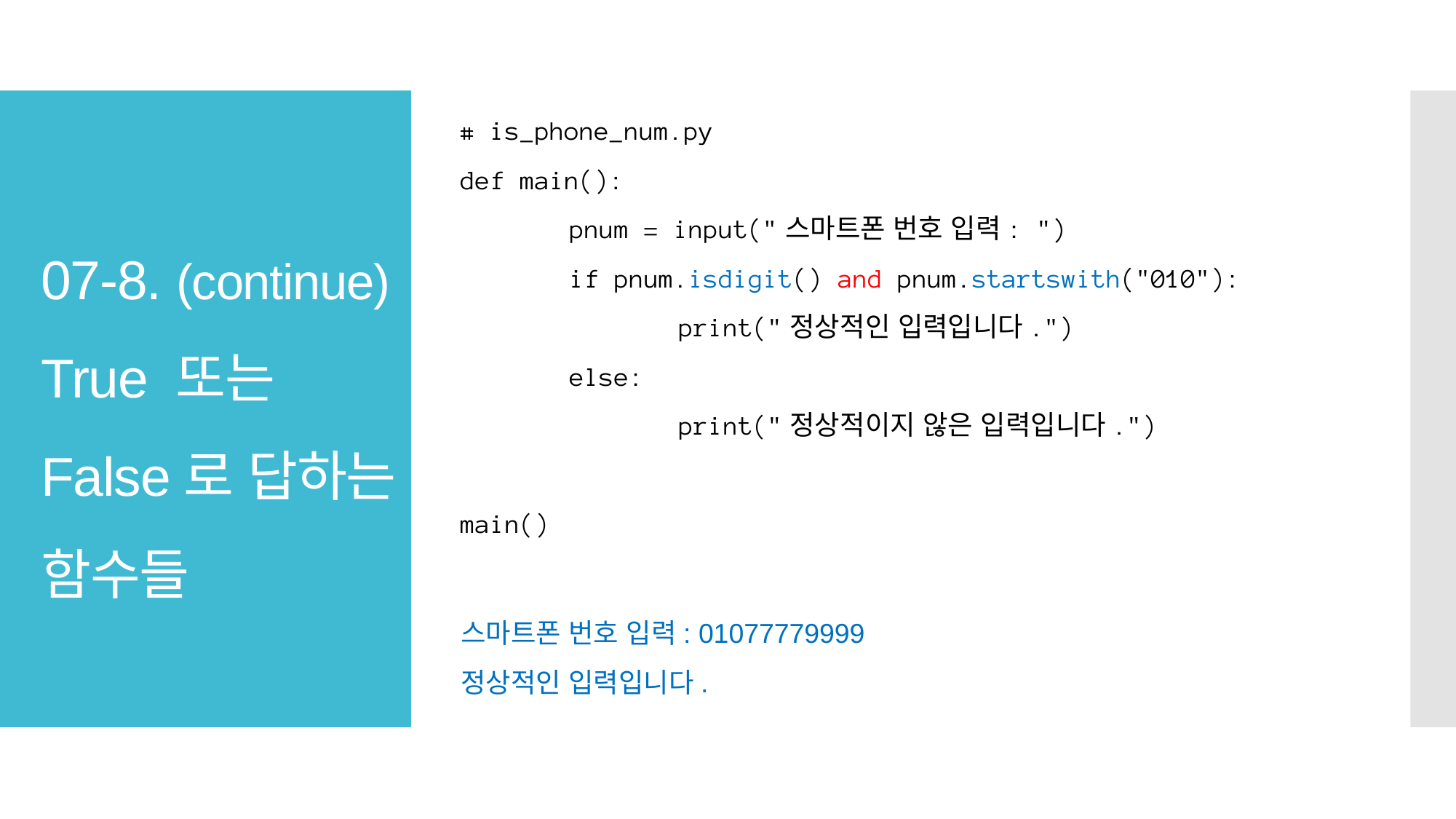

# is_phone_num.py
def main():
	pnum = input("스마트폰 번호 입력: ")
	if pnum.isdigit() and pnum.startswith("010"):
		print("정상적인 입력입니다.")
	else:
		print("정상적이지 않은 입력입니다.")

main()
# 07-8. (continue) True 또는 False로 답하는 함수들
스마트폰 번호 입력: 01077779999
정상적인 입력입니다.